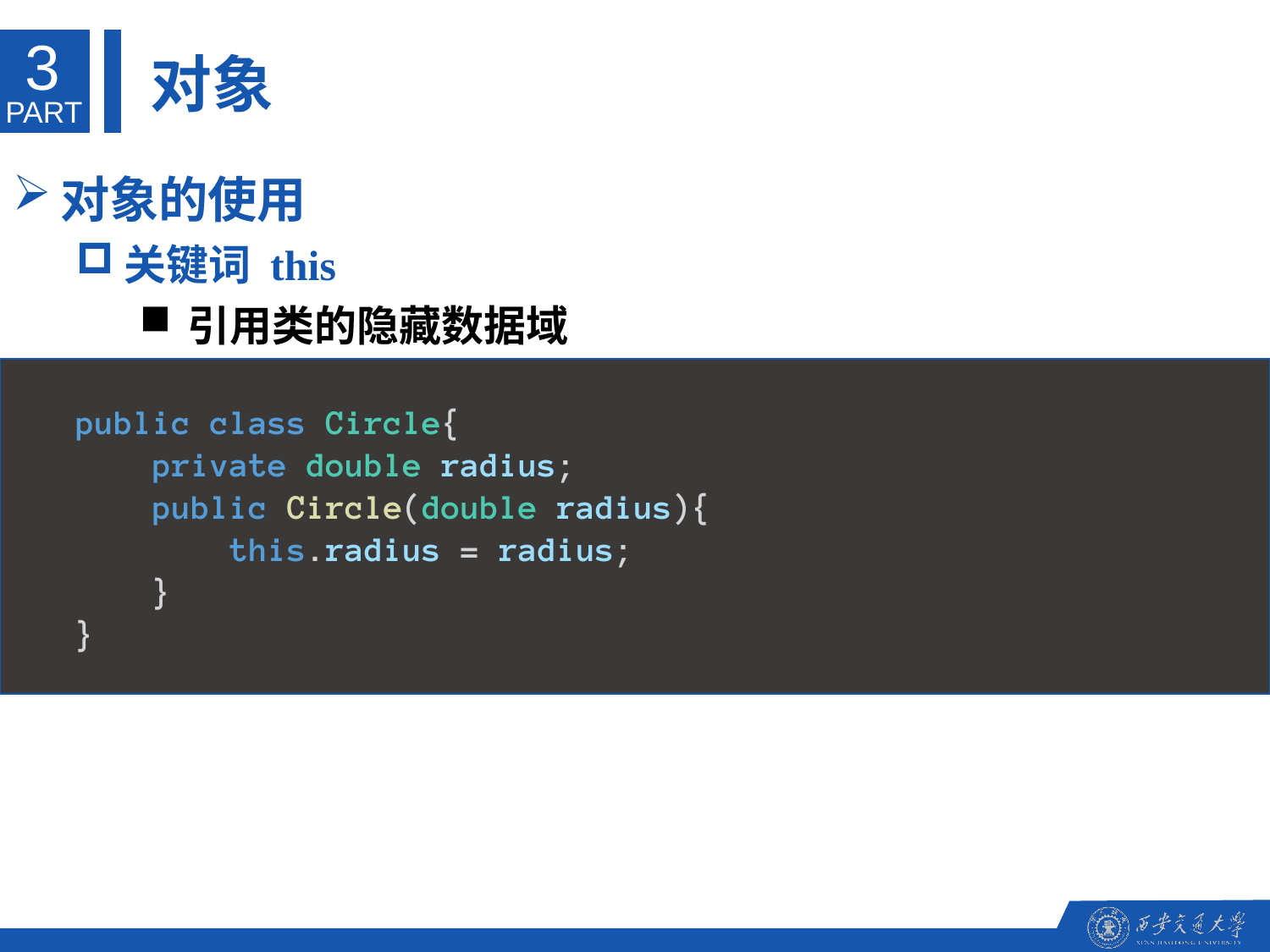

3
对象
PART
对象的使用
关键词 this
引用类的隐藏数据域
public class Circle{
    private double radius;
    public Circle(double radius){
        this.radius = radius;
    }
}